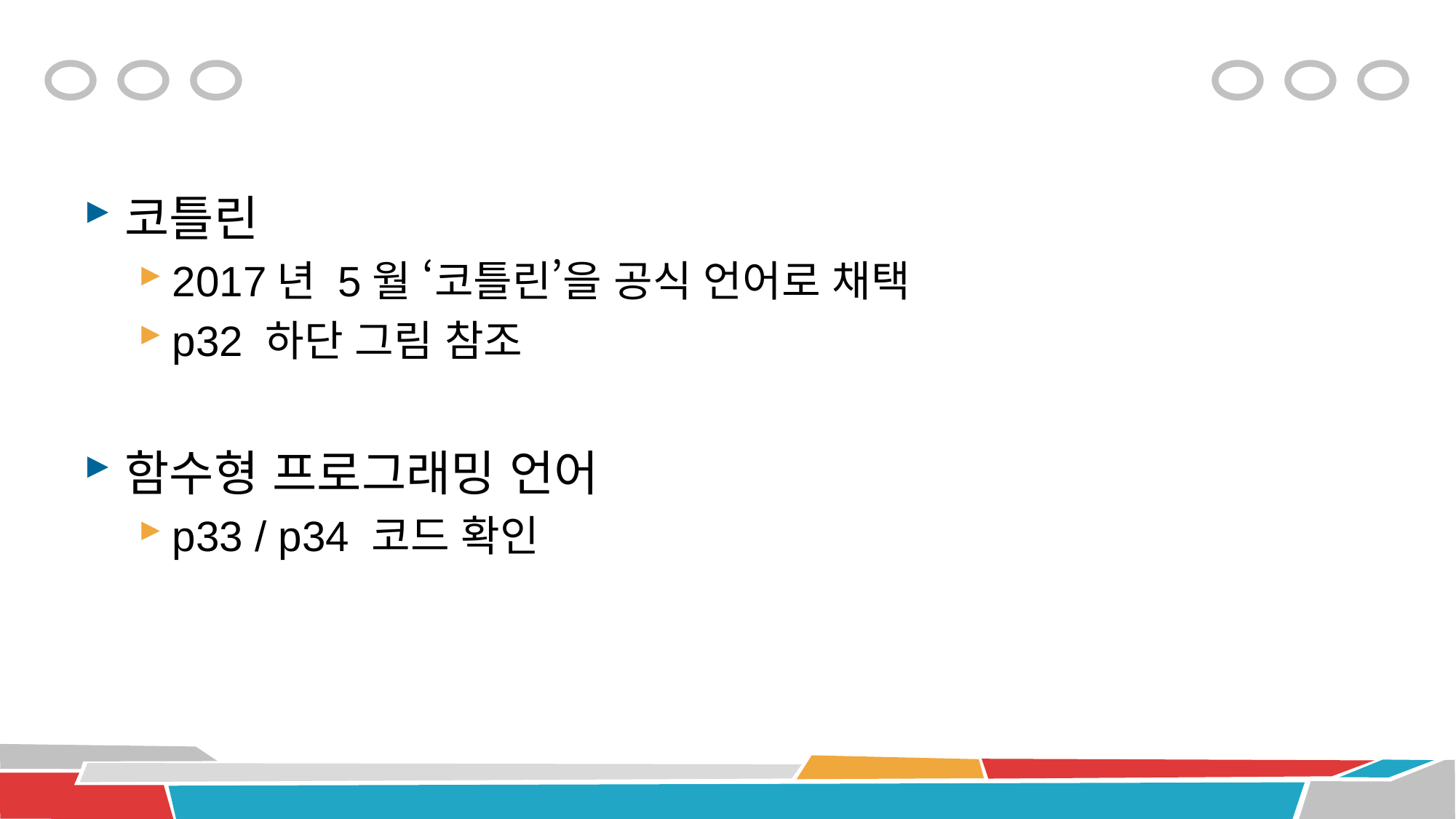

#
코틀린
2017년 5월 ‘코틀린’을 공식 언어로 채택
p32 하단 그림 참조

함수형 프로그래밍 언어
p33 / p34 코드 확인